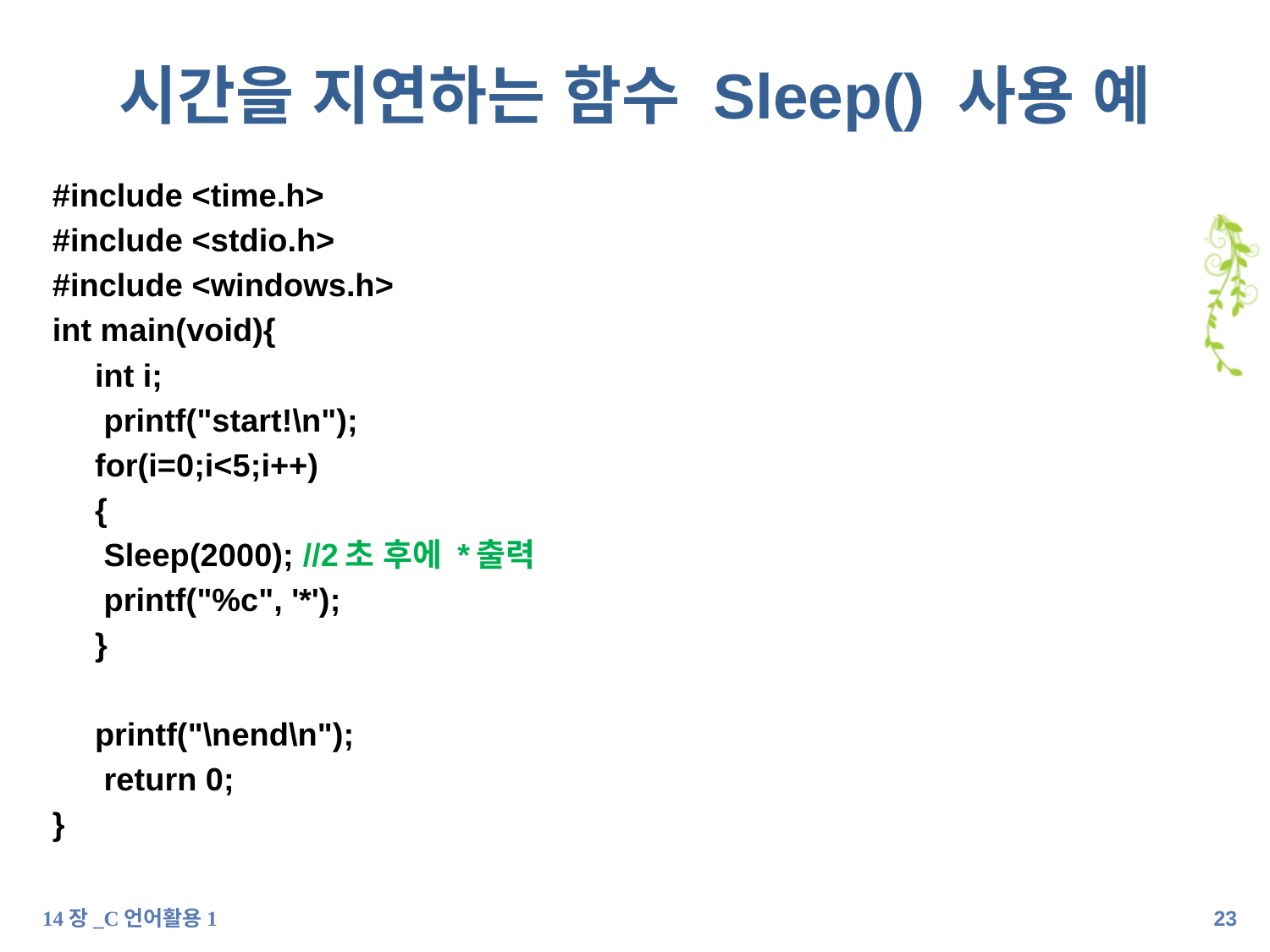

# 시간을 지연하는 함수 Sleep() 사용 예
#include <time.h>
#include <stdio.h>
#include <windows.h>
int main(void){
 	int i;
	 printf("start!\n");
 	for(i=0;i<5;i++)
 	{
		 Sleep(2000); //2초 후에 *출력
		 printf("%c", '*');
 	}

 	printf("\nend\n");
 	 return 0;
}

14장_C언어활용1
23